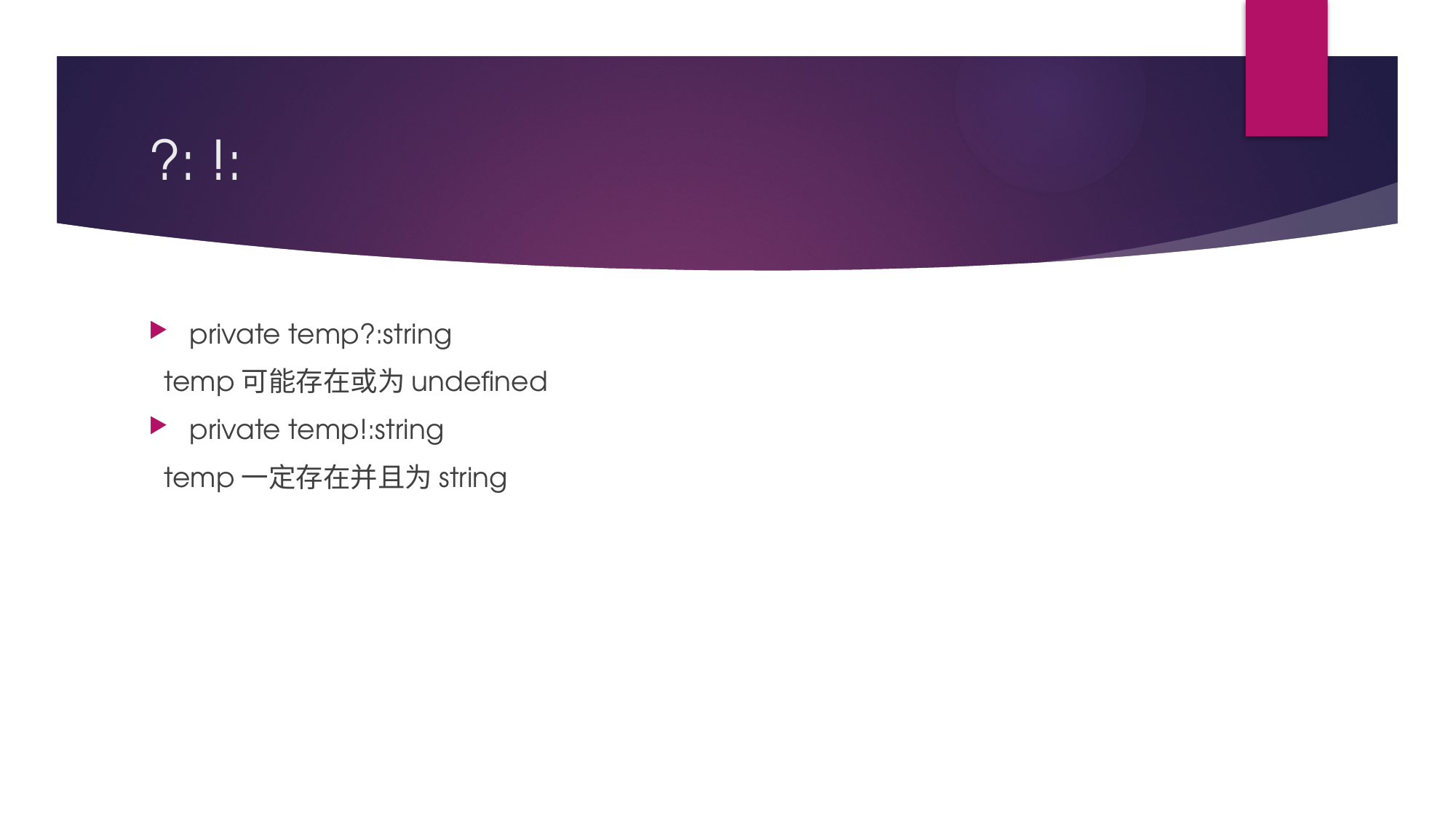

# ?: !:
private temp?:string
  temp可能存在或为undefined
private temp!:string
  temp一定存在并且为string